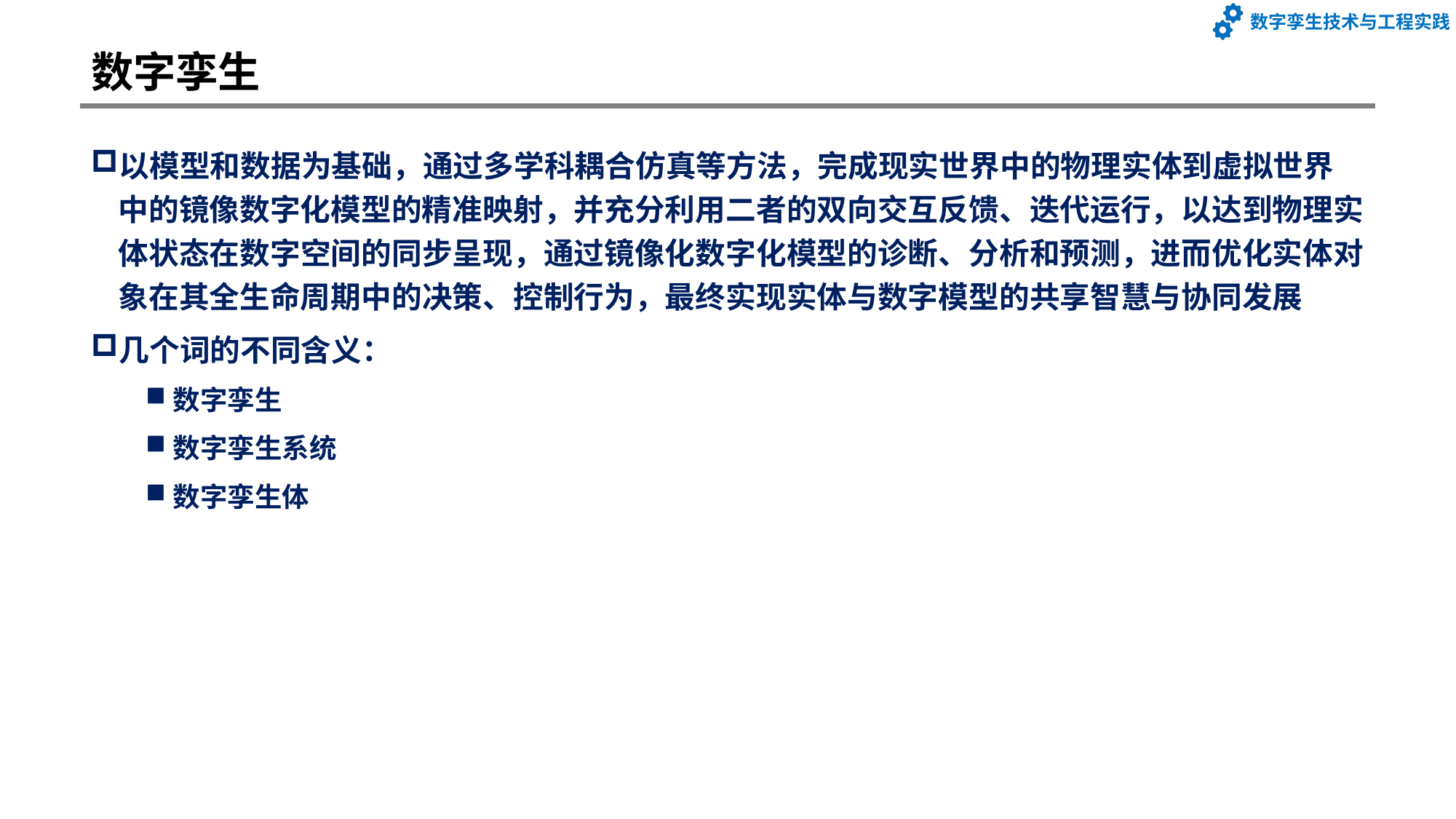

# 数字孪生
以模型和数据为基础，通过多学科耦合仿真等方法，完成现实世界中的物理实体到虚拟世界中的镜像数字化模型的精准映射，并充分利用二者的双向交互反馈、迭代运行，以达到物理实体状态在数字空间的同步呈现，通过镜像化数字化模型的诊断、分析和预测，进而优化实体对象在其全生命周期中的决策、控制行为，最终实现实体与数字模型的共享智慧与协同发展
几个词的不同含义：
数字孪生
数字孪生系统
数字孪生体